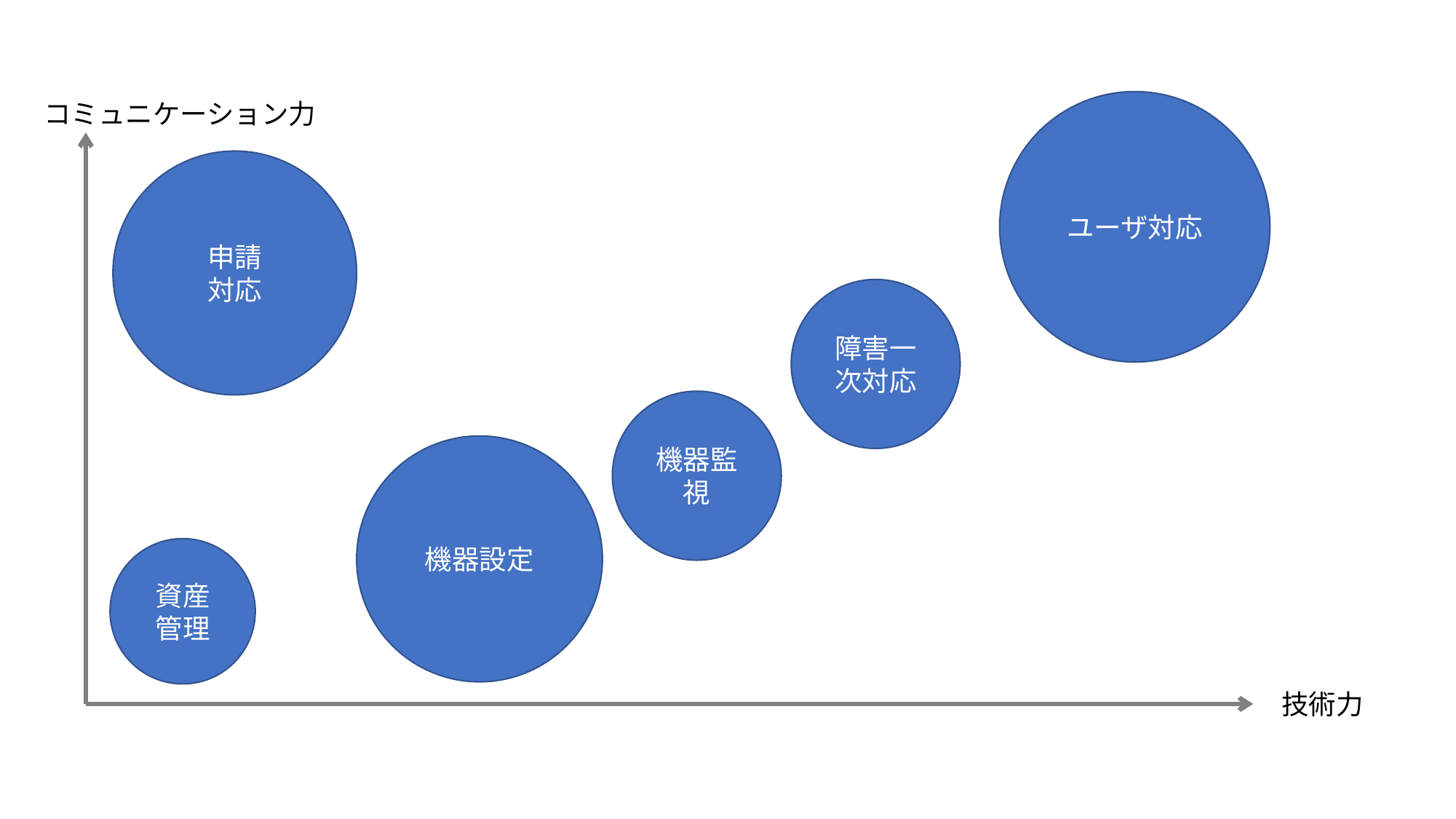

コミュニケーション力
ユーザ対応
申請
対応
障害一次対応
機器監視
機器設定
資産管理
技術力